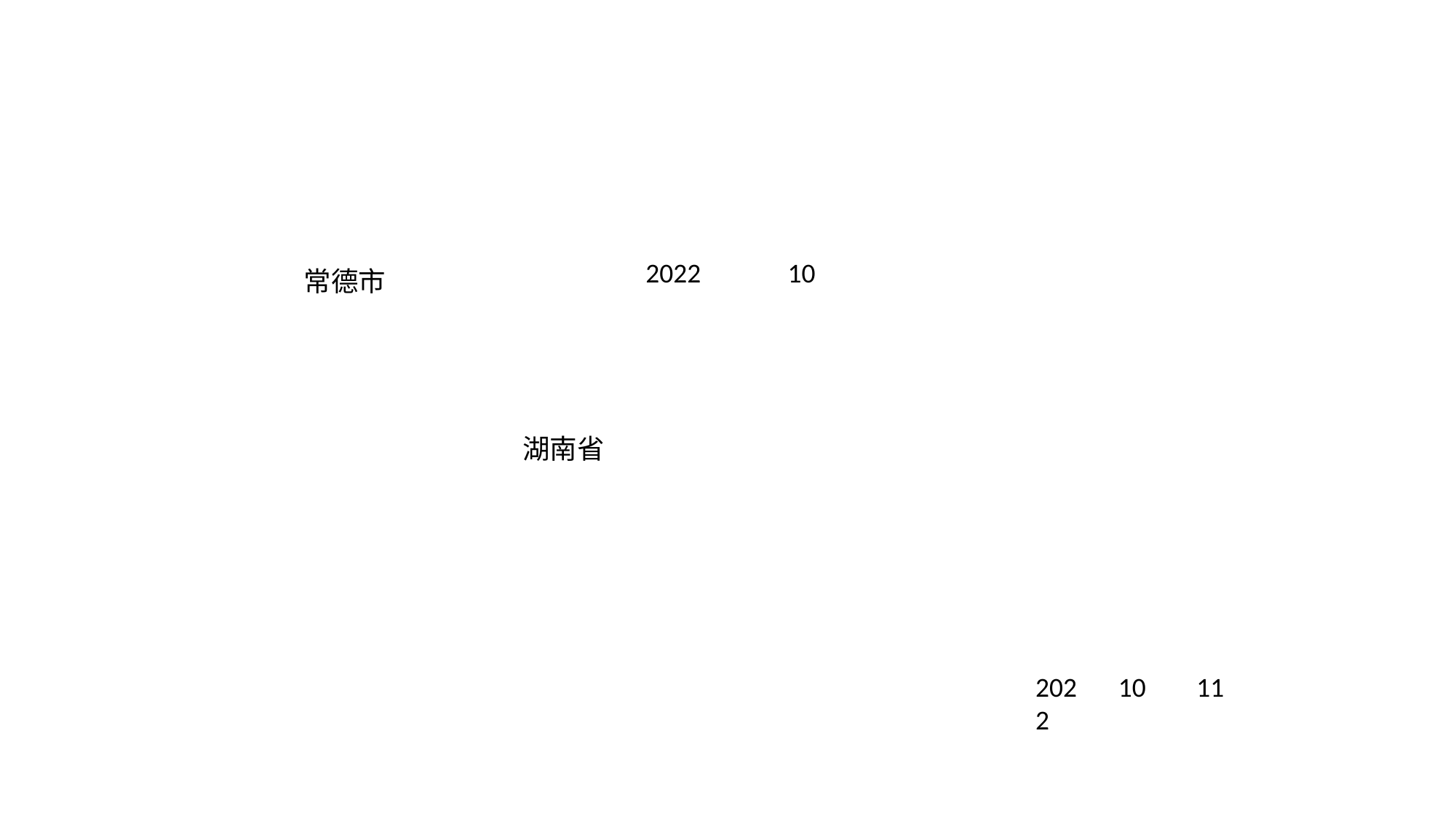

2022
10
常德市
湖南省
2022
10
11